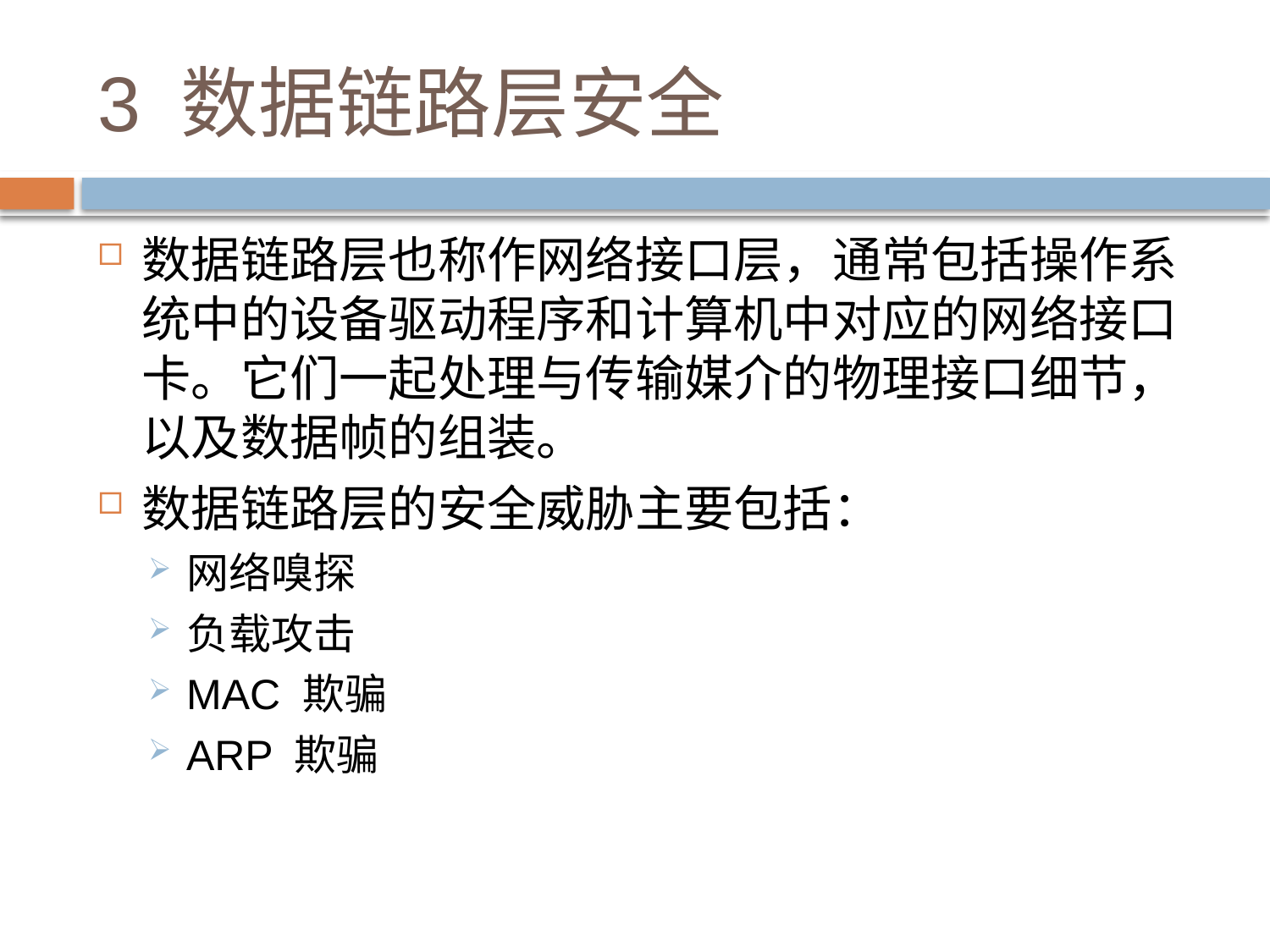

# 3 数据链路层安全
数据链路层也称作网络接口层，通常包括操作系统中的设备驱动程序和计算机中对应的网络接口卡。它们一起处理与传输媒介的物理接口细节，以及数据帧的组装。
数据链路层的安全威胁主要包括：
网络嗅探
负载攻击
MAC 欺骗
ARP 欺骗